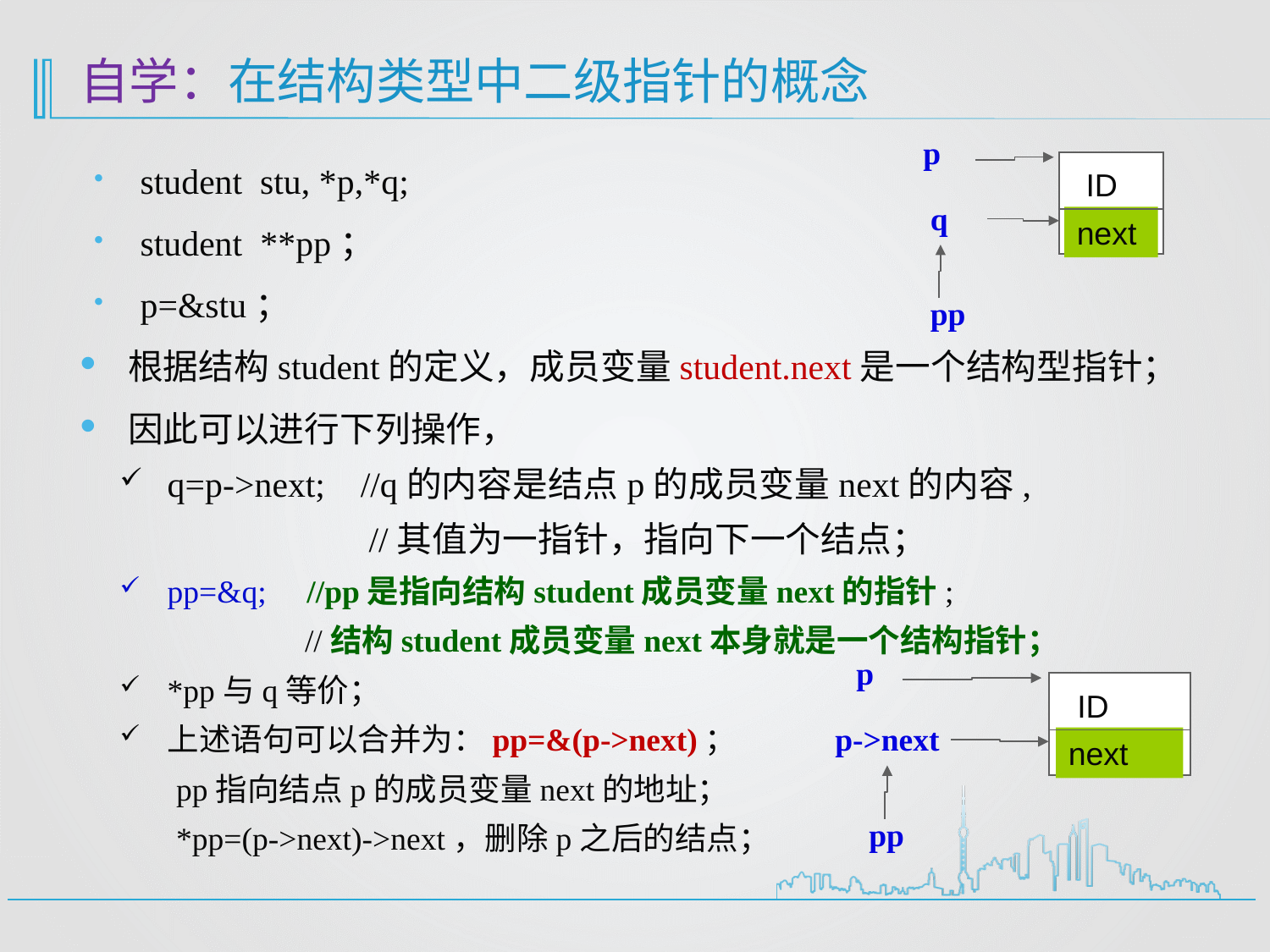

# 自学：在结构类型中二级指针的概念
 p

 ID
next
q
pp
student  stu, *p,*q;
student  **pp；
p=&stu；
根据结构student的定义，成员变量student.next是一个结构型指针；
因此可以进行下列操作，
q=p->next;    //q的内容是结点p的成员变量next的内容,
                            //其值为一指针，指向下一个结点；
pp=&q;     //pp是指向结构student成员变量next的指针;
                       //结构student成员变量next本身就是一个结构指针；
*pp与q等价；
上述语句可以合并为：pp=&(p->next)；
       pp指向结点p的成员变量next的地址；
       *pp=(p->next)->next，删除p之后的结点；

 p

 ID
next
p->next
pp